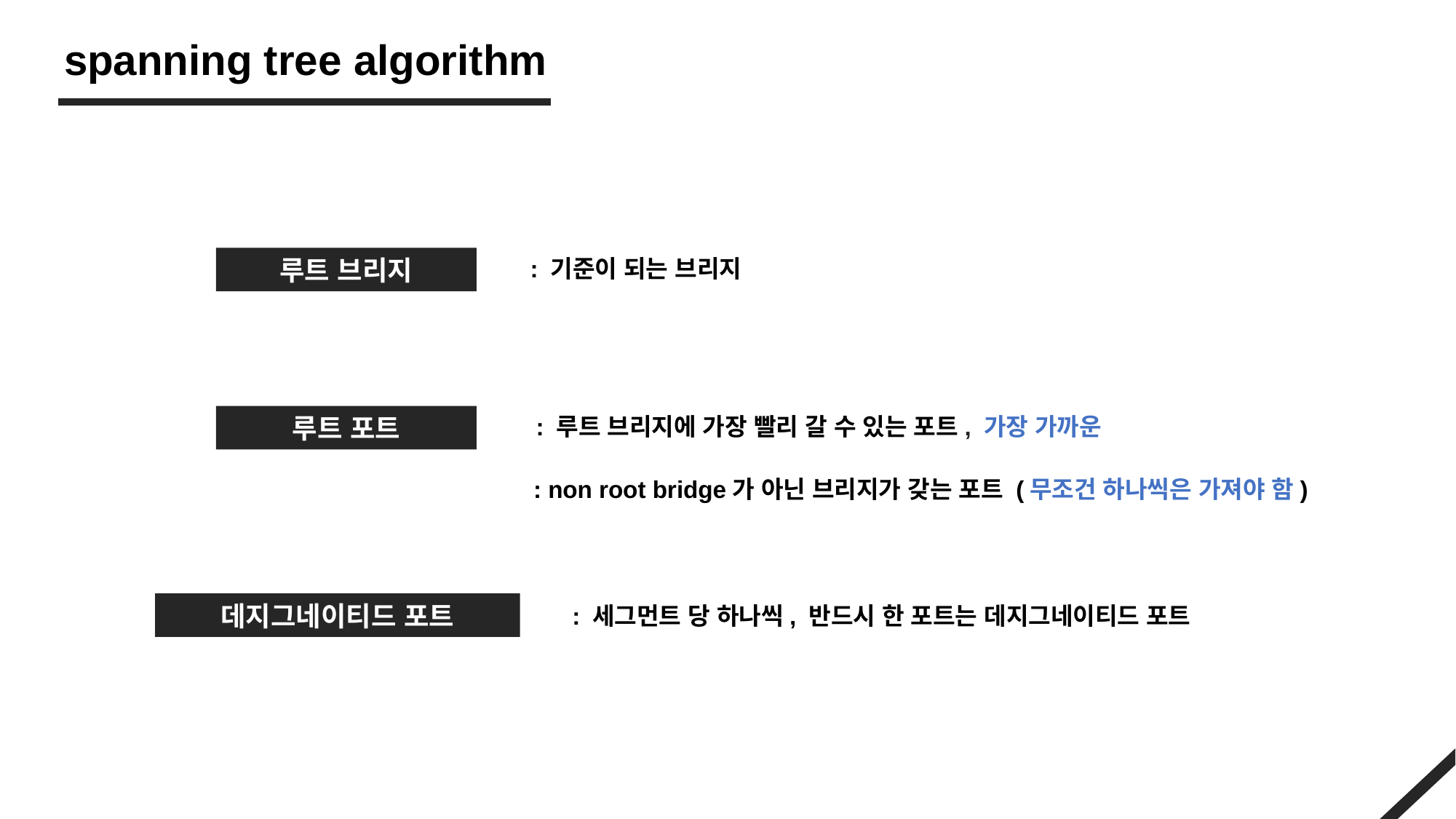

spanning tree algorithm

루트 브리지
: 기준이 되는 브리지
루트 포트
: 루트 브리지에 가장 빨리 갈 수 있는 포트, 가장 가까운
: non root bridge가 아닌 브리지가 갖는 포트 (무조건 하나씩은 가져야 함)
데지그네이티드 포트
: 세그먼트 당 하나씩, 반드시 한 포트는 데지그네이티드 포트